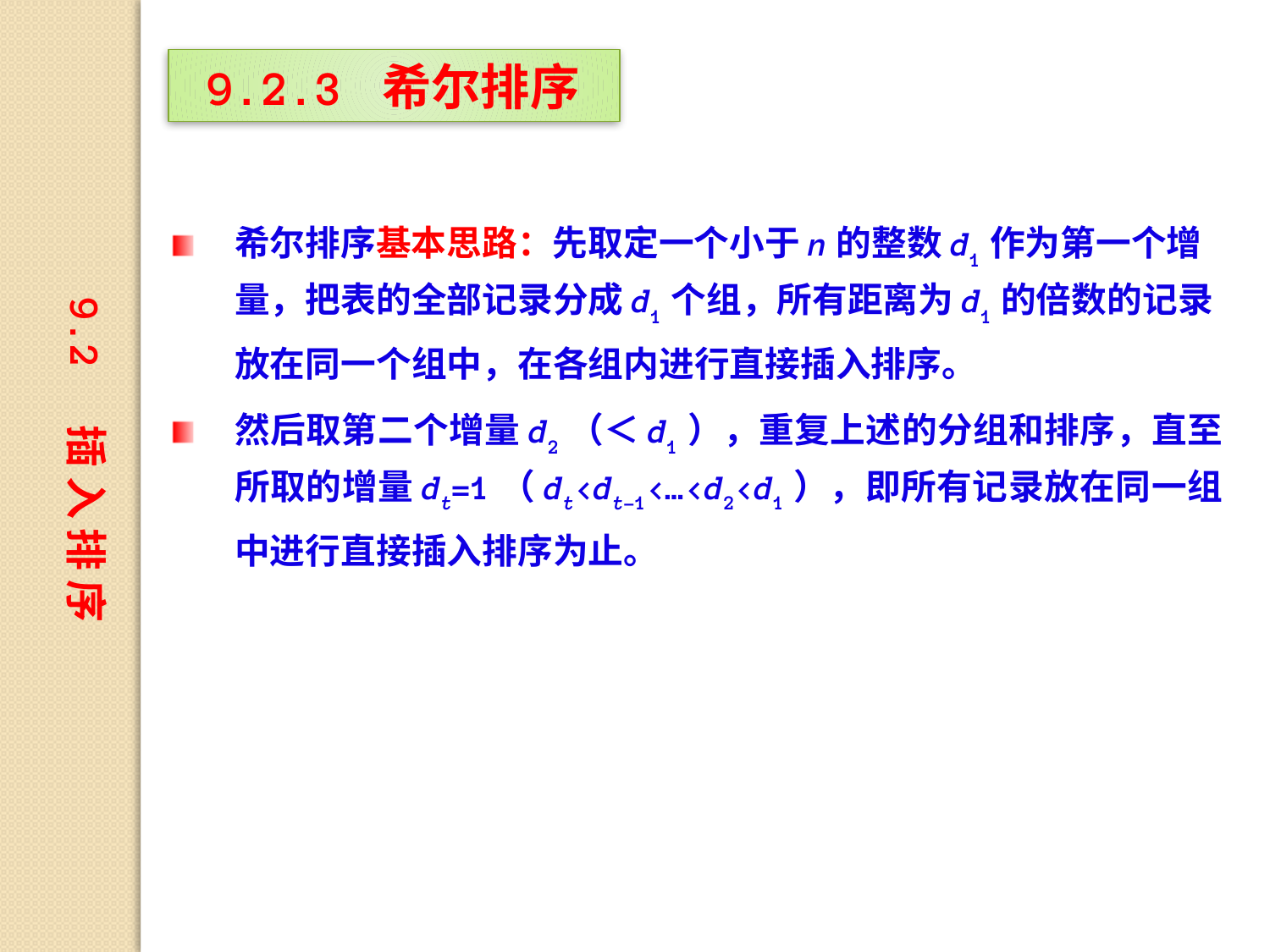

9.2.3 希尔排序
希尔排序基本思路：先取定一个小于n的整数d1作为第一个增量，把表的全部记录分成d1个组，所有距离为d1的倍数的记录放在同一个组中，在各组内进行直接插入排序。
然后取第二个增量d2（＜d1），重复上述的分组和排序，直至所取的增量dt=1（dt<dt-1<…<d2<d1），即所有记录放在同一组中进行直接插入排序为止。
9.2  插 入 排 序